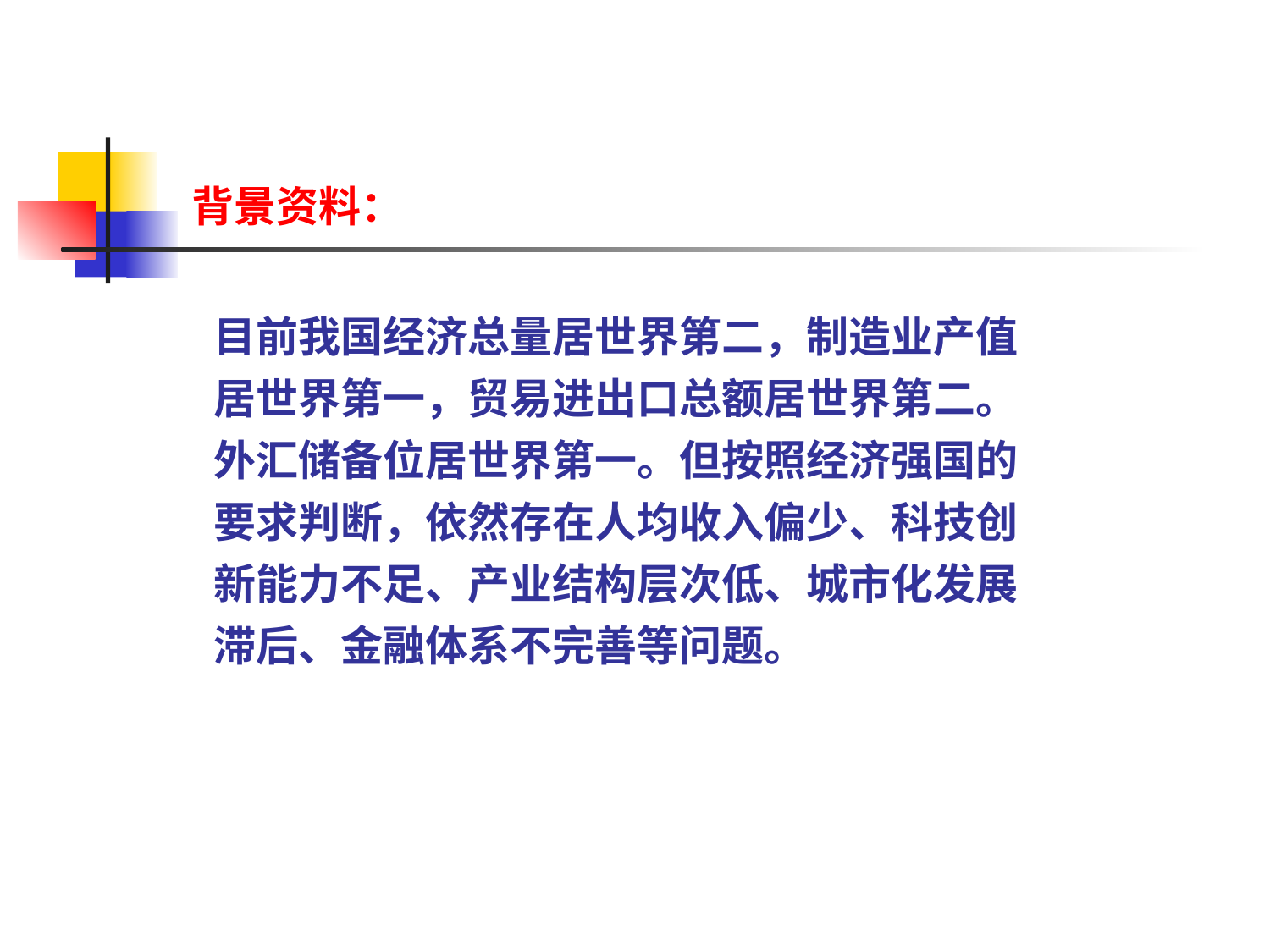

背景资料：
目前我国经济总量居世界第二，制造业产值居世界第一，贸易进出口总额居世界第二。外汇储备位居世界第一。但按照经济强国的要求判断，依然存在人均收入偏少、科技创新能力不足、产业结构层次低、城市化发展滞后、金融体系不完善等问题。